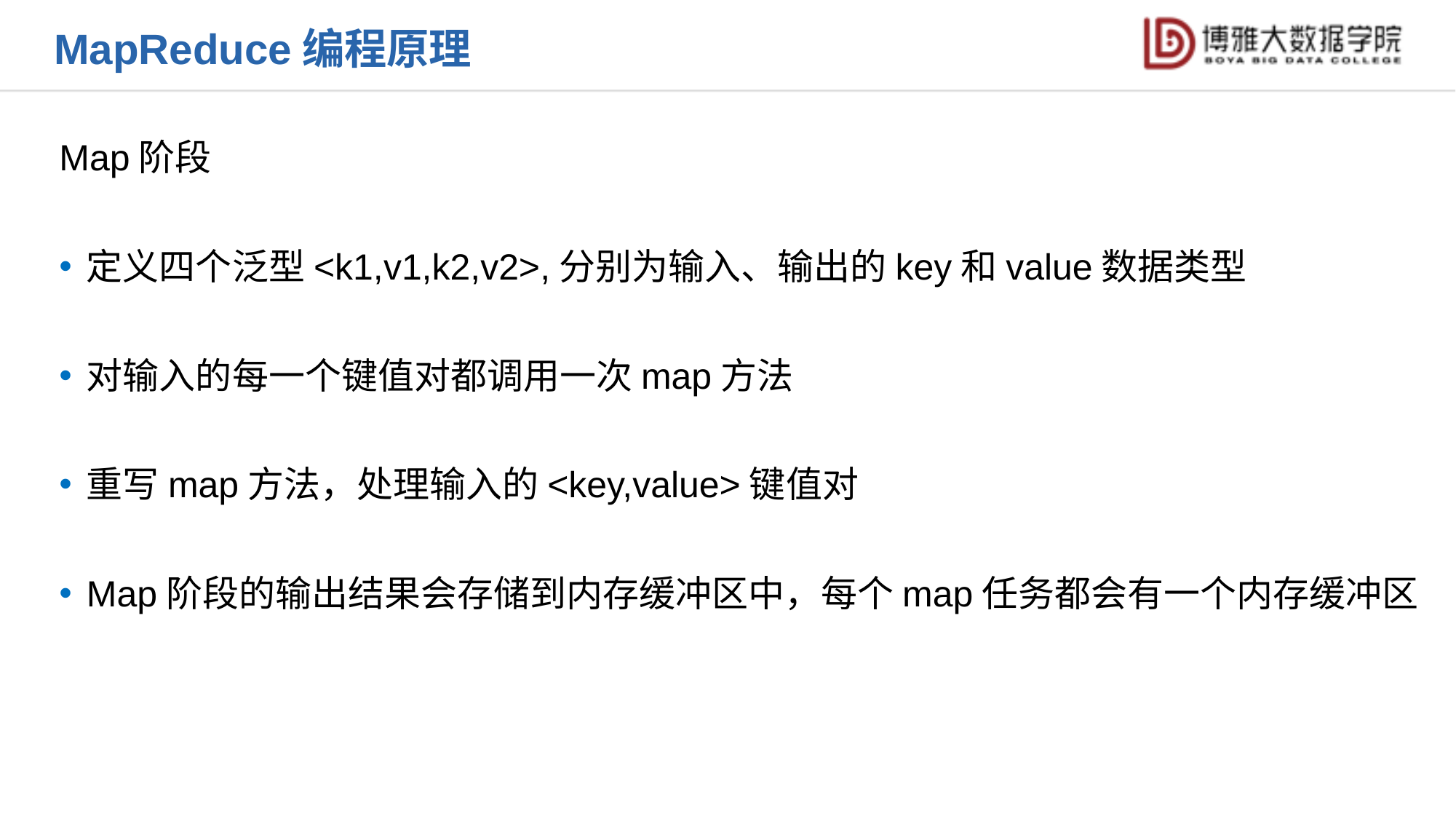

MapReduce编程原理

Map阶段

定义四个泛型<k1,v1,k2,v2>,分别为输入、输出的key和value数据类型

对输入的每一个键值对都调用一次map方法

重写map方法，处理输入的<key,value>键值对

Map阶段的输出结果会存储到内存缓冲区中，每个map任务都会有一个内存缓冲区